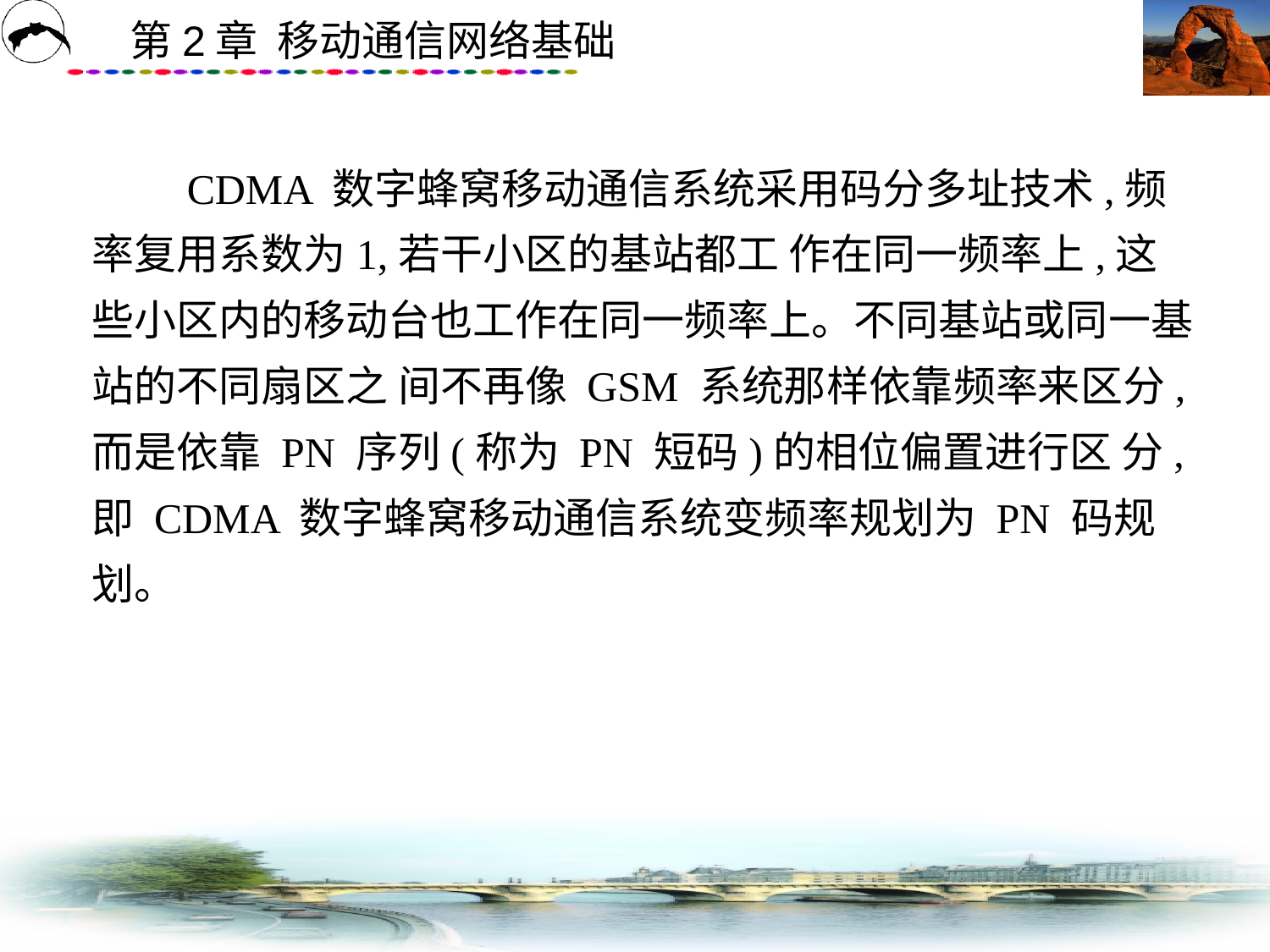

# CDMA 数字蜂窝移动通信系统采用码分多址技术,频率复用系数为1,若干小区的基站都工 作在同一频率上,这些小区内的移动台也工作在同一频率上。不同基站或同一基站的不同扇区之 间不再像 GSM 系统那样依靠频率来区分,而是依靠 PN 序列(称为 PN 短码)的相位偏置进行区 分,即 CDMA 数字蜂窝移动通信系统变频率规划为 PN 码规划。